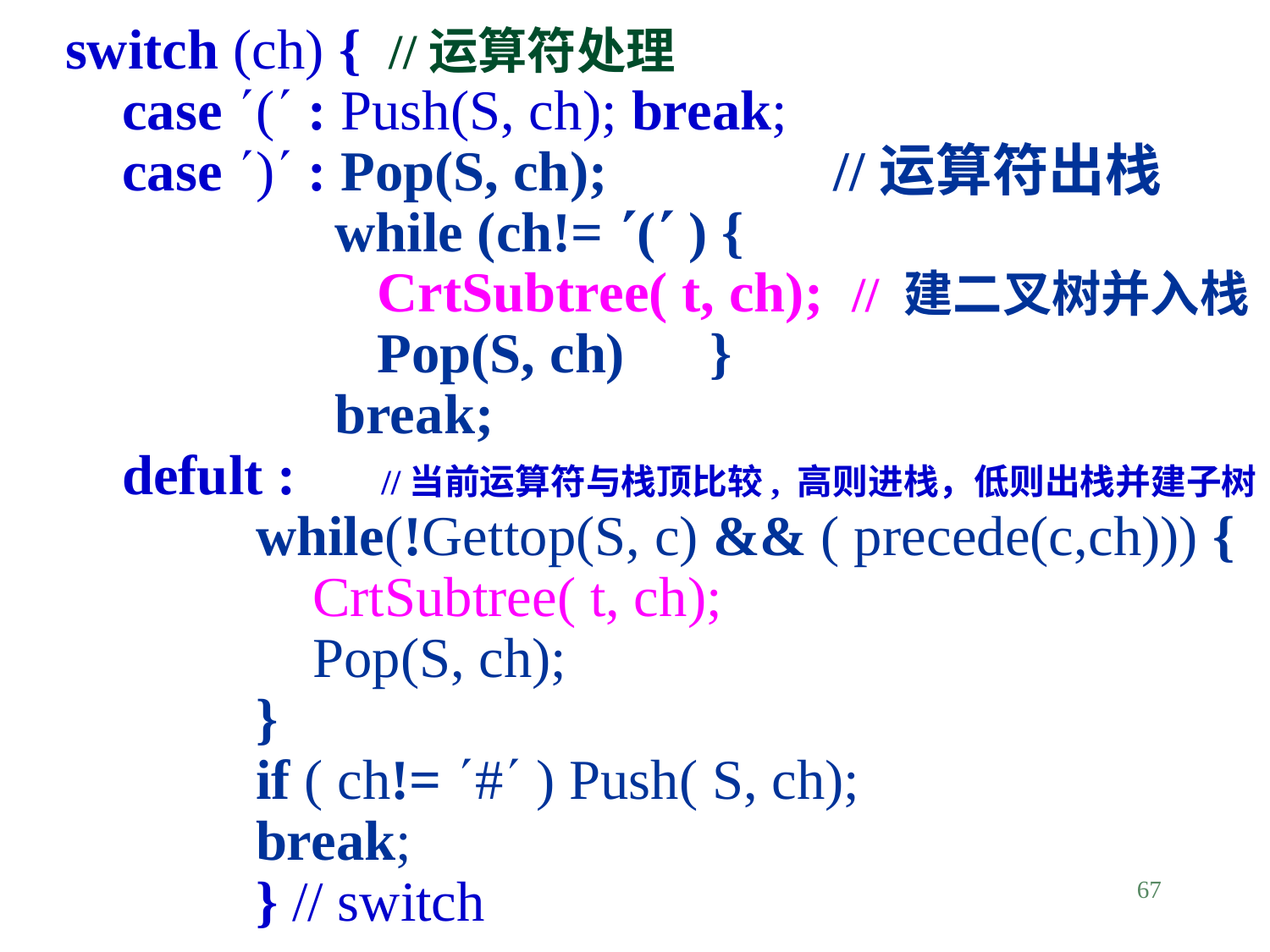

switch (ch) {  //运算符处理
    case ′(′ : Push(S, ch); break;
    case ′)′ : Pop(S, ch);                //运算符出栈
                   while (ch!= ′(′ ) {
                      CrtSubtree( t, ch);  // 建二叉树并入栈
                      Pop(S, ch)      }
                   break;
    defult :      //当前运算符与栈顶比较, 高则进栈，低则出栈并建子树
while(!Gettop(S, c) && ( precede(c,ch))) {
    CrtSubtree( t, ch);
    Pop(S, ch);
}
if ( ch!= ′#′ ) Push( S, ch);
break;
} // switch
67